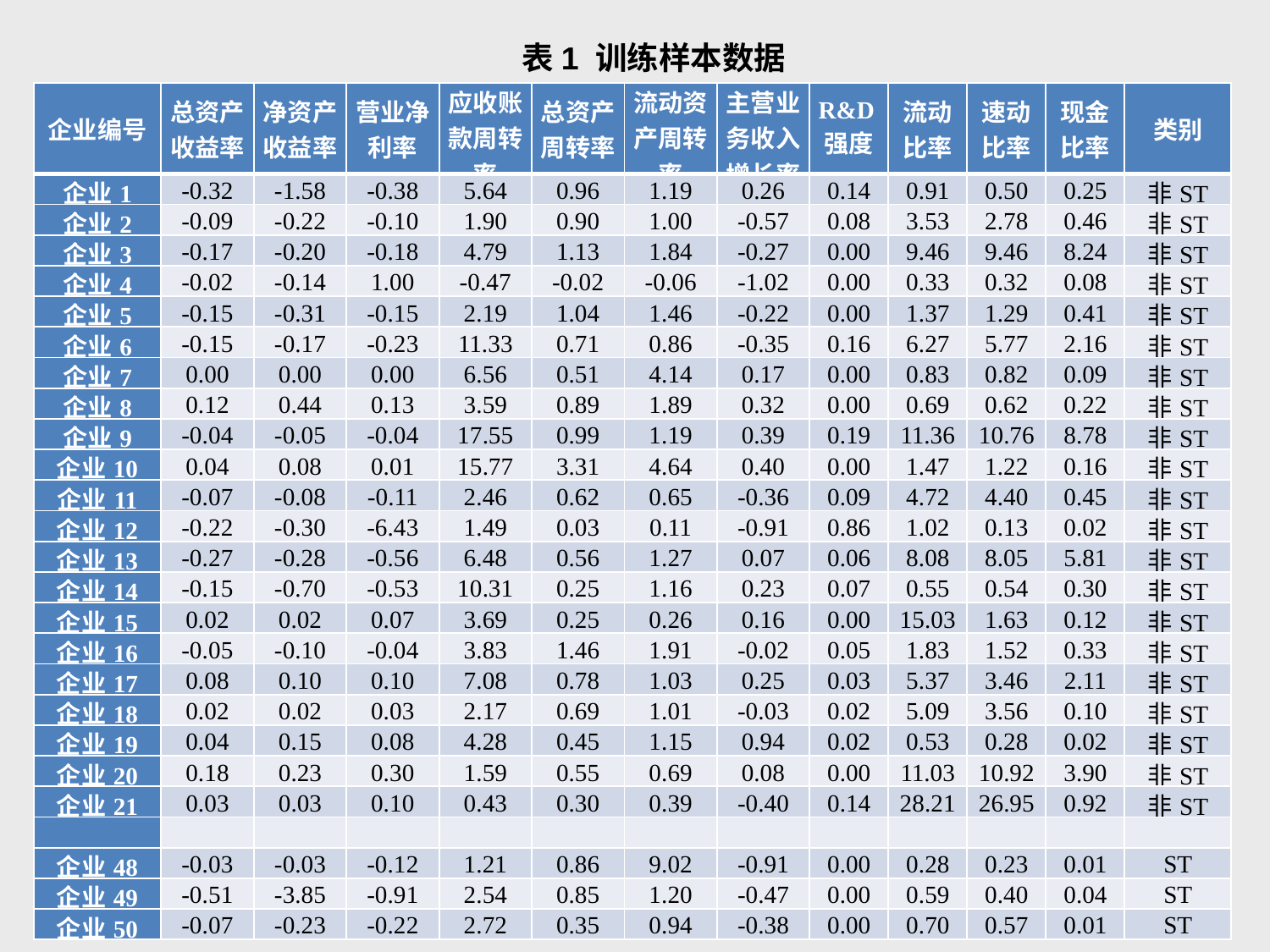

表1 训练样本数据
| 企业编号 | 总资产收益率 | 净资产收益率 | 营业净利率 | 应收账款周转率 | 总资产周转率 | 流动资产周转率 | 主营业务收入增长率 | R&D强度 | 流动比率 | 速动比率 | 现金比率 | 类别 |
| --- | --- | --- | --- | --- | --- | --- | --- | --- | --- | --- | --- | --- |
| 企业1 | -0.32 | -1.58 | -0.38 | 5.64 | 0.96 | 1.19 | 0.26 | 0.14 | 0.91 | 0.50 | 0.25 | 非ST |
| 企业2 | -0.09 | -0.22 | -0.10 | 1.90 | 0.90 | 1.00 | -0.57 | 0.08 | 3.53 | 2.78 | 0.46 | 非ST |
| 企业3 | -0.17 | -0.20 | -0.18 | 4.79 | 1.13 | 1.84 | -0.27 | 0.00 | 9.46 | 9.46 | 8.24 | 非ST |
| 企业4 | -0.02 | -0.14 | 1.00 | -0.47 | -0.02 | -0.06 | -1.02 | 0.00 | 0.33 | 0.32 | 0.08 | 非ST |
| 企业5 | -0.15 | -0.31 | -0.15 | 2.19 | 1.04 | 1.46 | -0.22 | 0.00 | 1.37 | 1.29 | 0.41 | 非ST |
| 企业6 | -0.15 | -0.17 | -0.23 | 11.33 | 0.71 | 0.86 | -0.35 | 0.16 | 6.27 | 5.77 | 2.16 | 非ST |
| 企业7 | 0.00 | 0.00 | 0.00 | 6.56 | 0.51 | 4.14 | 0.17 | 0.00 | 0.83 | 0.82 | 0.09 | 非ST |
| 企业8 | 0.12 | 0.44 | 0.13 | 3.59 | 0.89 | 1.89 | 0.32 | 0.00 | 0.69 | 0.62 | 0.22 | 非ST |
| 企业9 | -0.04 | -0.05 | -0.04 | 17.55 | 0.99 | 1.19 | 0.39 | 0.19 | 11.36 | 10.76 | 8.78 | 非ST |
| 企业10 | 0.04 | 0.08 | 0.01 | 15.77 | 3.31 | 4.64 | 0.40 | 0.00 | 1.47 | 1.22 | 0.16 | 非ST |
| 企业11 | -0.07 | -0.08 | -0.11 | 2.46 | 0.62 | 0.65 | -0.36 | 0.09 | 4.72 | 4.40 | 0.45 | 非ST |
| 企业12 | -0.22 | -0.30 | -6.43 | 1.49 | 0.03 | 0.11 | -0.91 | 0.86 | 1.02 | 0.13 | 0.02 | 非ST |
| 企业13 | -0.27 | -0.28 | -0.56 | 6.48 | 0.56 | 1.27 | 0.07 | 0.06 | 8.08 | 8.05 | 5.81 | 非ST |
| 企业14 | -0.15 | -0.70 | -0.53 | 10.31 | 0.25 | 1.16 | 0.23 | 0.07 | 0.55 | 0.54 | 0.30 | 非ST |
| 企业15 | 0.02 | 0.02 | 0.07 | 3.69 | 0.25 | 0.26 | 0.16 | 0.00 | 15.03 | 1.63 | 0.12 | 非ST |
| 企业16 | -0.05 | -0.10 | -0.04 | 3.83 | 1.46 | 1.91 | -0.02 | 0.05 | 1.83 | 1.52 | 0.33 | 非ST |
| 企业17 | 0.08 | 0.10 | 0.10 | 7.08 | 0.78 | 1.03 | 0.25 | 0.03 | 5.37 | 3.46 | 2.11 | 非ST |
| 企业18 | 0.02 | 0.02 | 0.03 | 2.17 | 0.69 | 1.01 | -0.03 | 0.02 | 5.09 | 3.56 | 0.10 | 非ST |
| 企业19 | 0.04 | 0.15 | 0.08 | 4.28 | 0.45 | 1.15 | 0.94 | 0.02 | 0.53 | 0.28 | 0.02 | 非ST |
| 企业20 | 0.18 | 0.23 | 0.30 | 1.59 | 0.55 | 0.69 | 0.08 | 0.00 | 11.03 | 10.92 | 3.90 | 非ST |
| 企业21 | 0.03 | 0.03 | 0.10 | 0.43 | 0.30 | 0.39 | -0.40 | 0.14 | 28.21 | 26.95 | 0.92 | 非ST |
|  |  |  |  |  |  |  |  |  |  |  |  |  |
| 企业48 | -0.03 | -0.03 | -0.12 | 1.21 | 0.86 | 9.02 | -0.91 | 0.00 | 0.28 | 0.23 | 0.01 | ST |
| 企业49 | -0.51 | -3.85 | -0.91 | 2.54 | 0.85 | 1.20 | -0.47 | 0.00 | 0.59 | 0.40 | 0.04 | ST |
| 企业50 | -0.07 | -0.23 | -0.22 | 2.72 | 0.35 | 0.94 | -0.38 | 0.00 | 0.70 | 0.57 | 0.01 | ST |